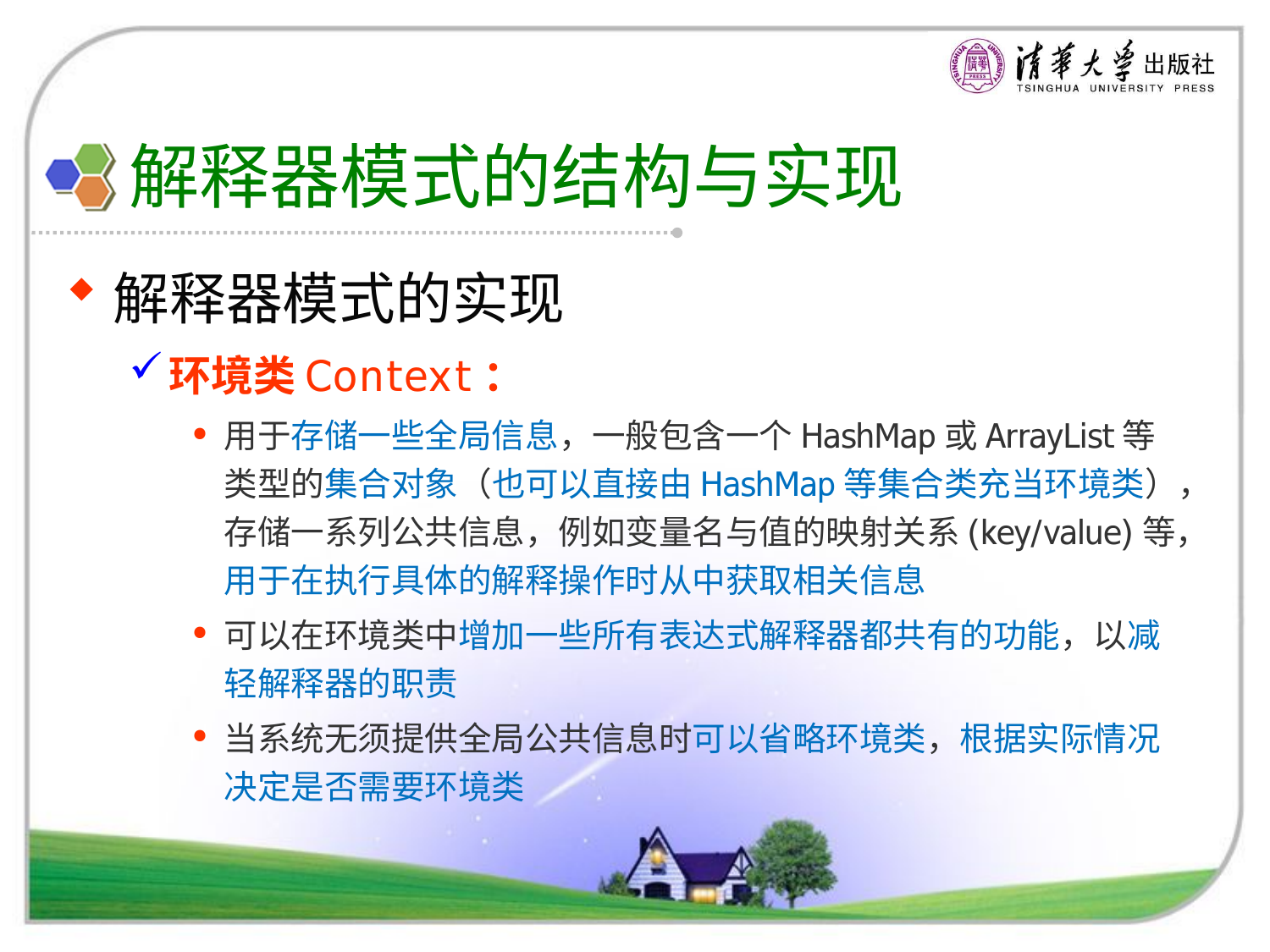

# 解释器模式的结构与实现
解释器模式的实现
环境类Context：
用于存储一些全局信息，一般包含一个HashMap或ArrayList等类型的集合对象（也可以直接由HashMap等集合类充当环境类），存储一系列公共信息，例如变量名与值的映射关系(key/value)等，用于在执行具体的解释操作时从中获取相关信息
可以在环境类中增加一些所有表达式解释器都共有的功能，以减轻解释器的职责
当系统无须提供全局公共信息时可以省略环境类，根据实际情况决定是否需要环境类